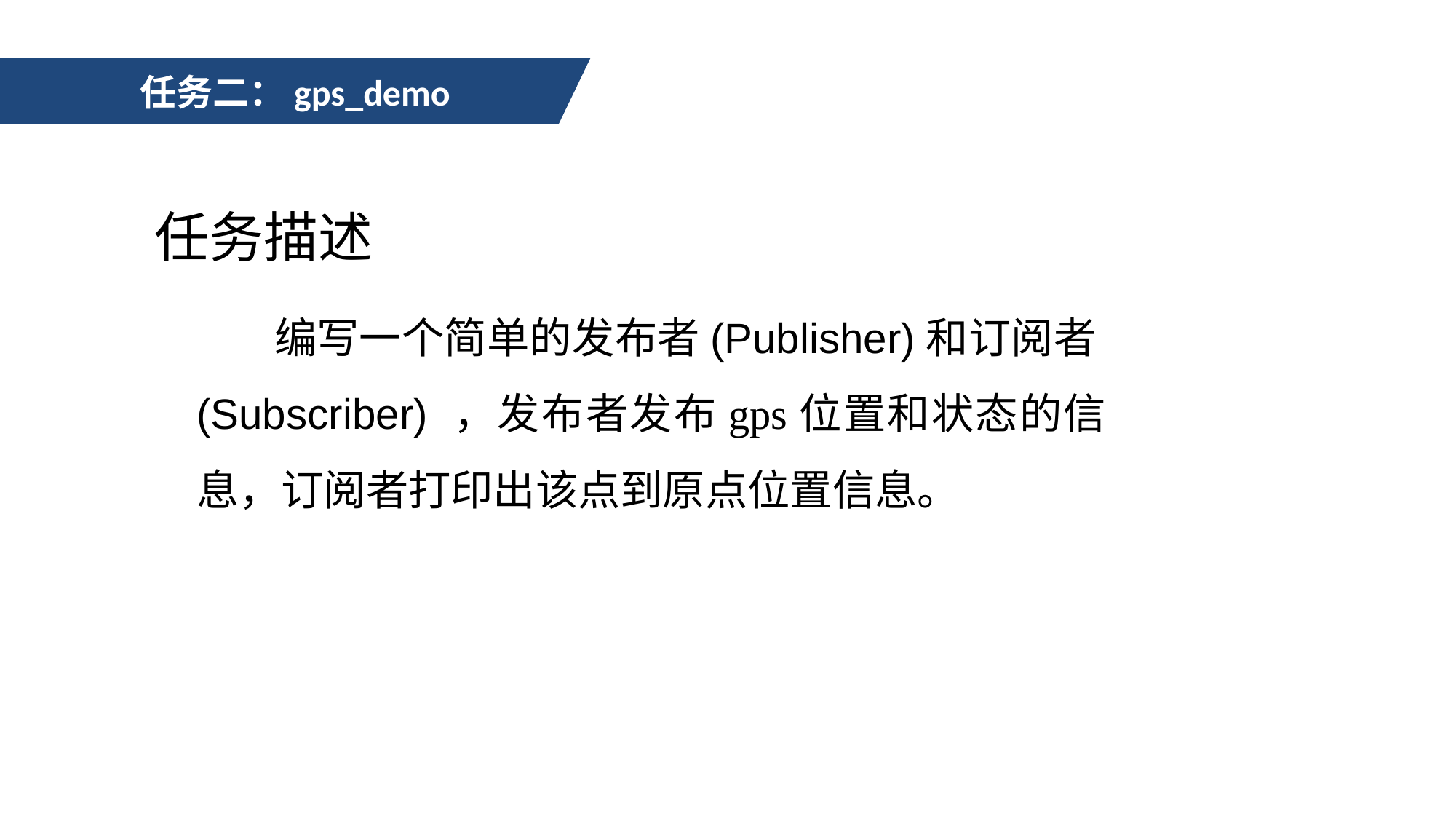

任务二：gps_demo
任务描述
       编写一个简单的发布者(Publisher)和订阅者(Subscriber) ，发布者发布gps位置和状态的信息，订阅者打印出该点到原点位置信息。